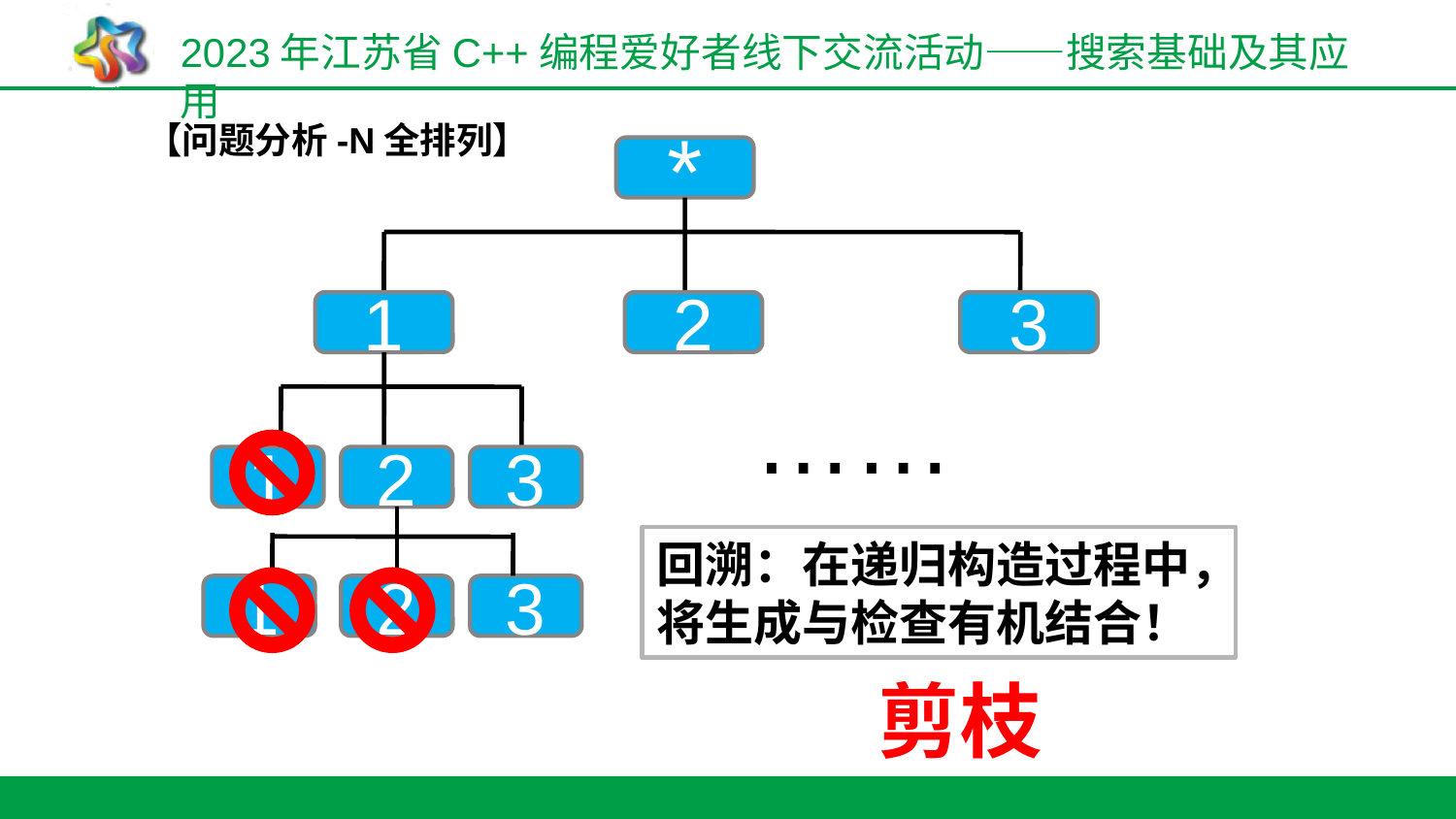

【问题分析-N全排列】

*
1
2
3
……

1
2
3
回溯：在递归构造过程中，将生成与检查有机结合！

1
2
3
剪枝